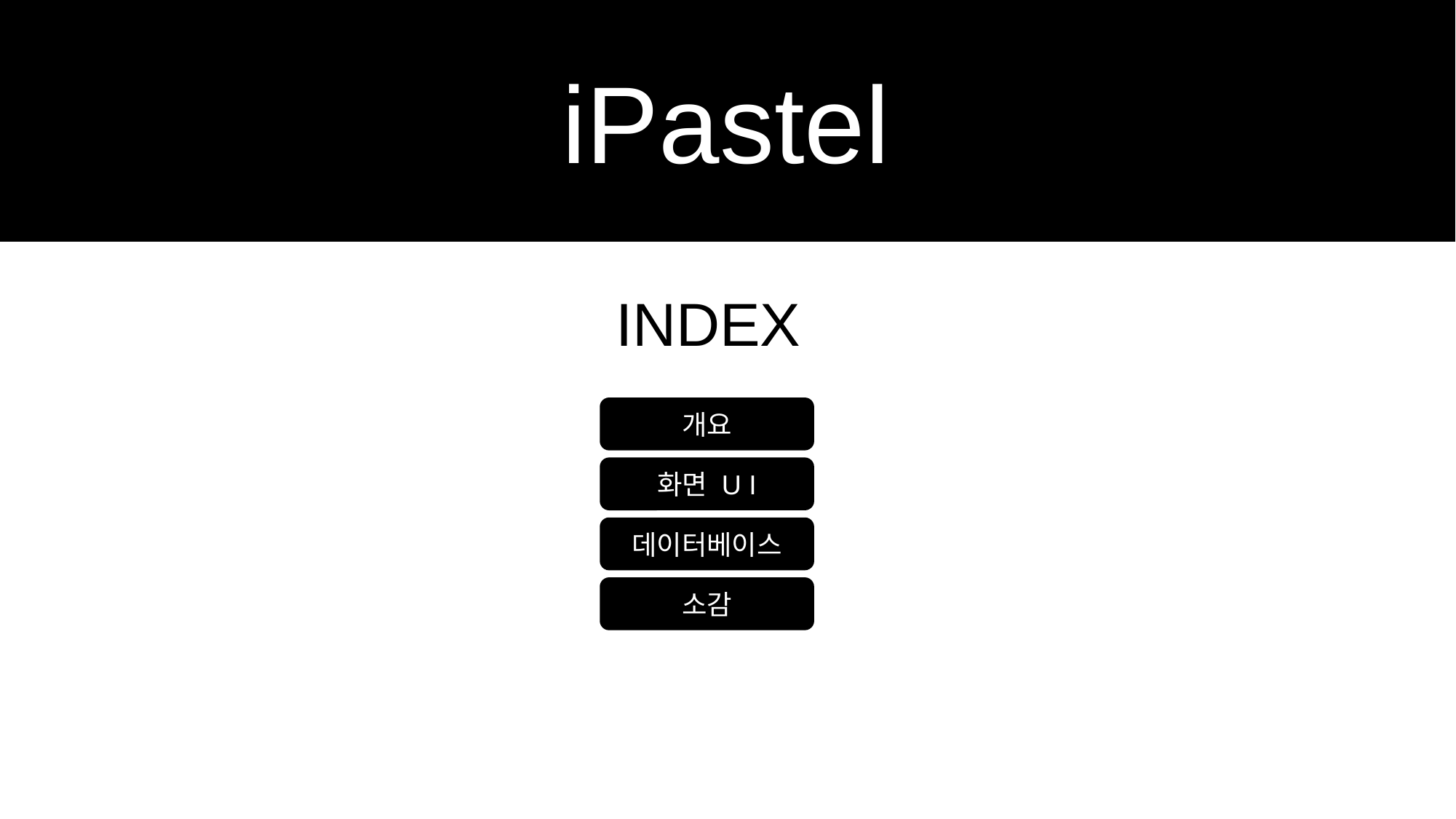

iPastel
INDEX
개요
화면 U I
데이터베이스
소감